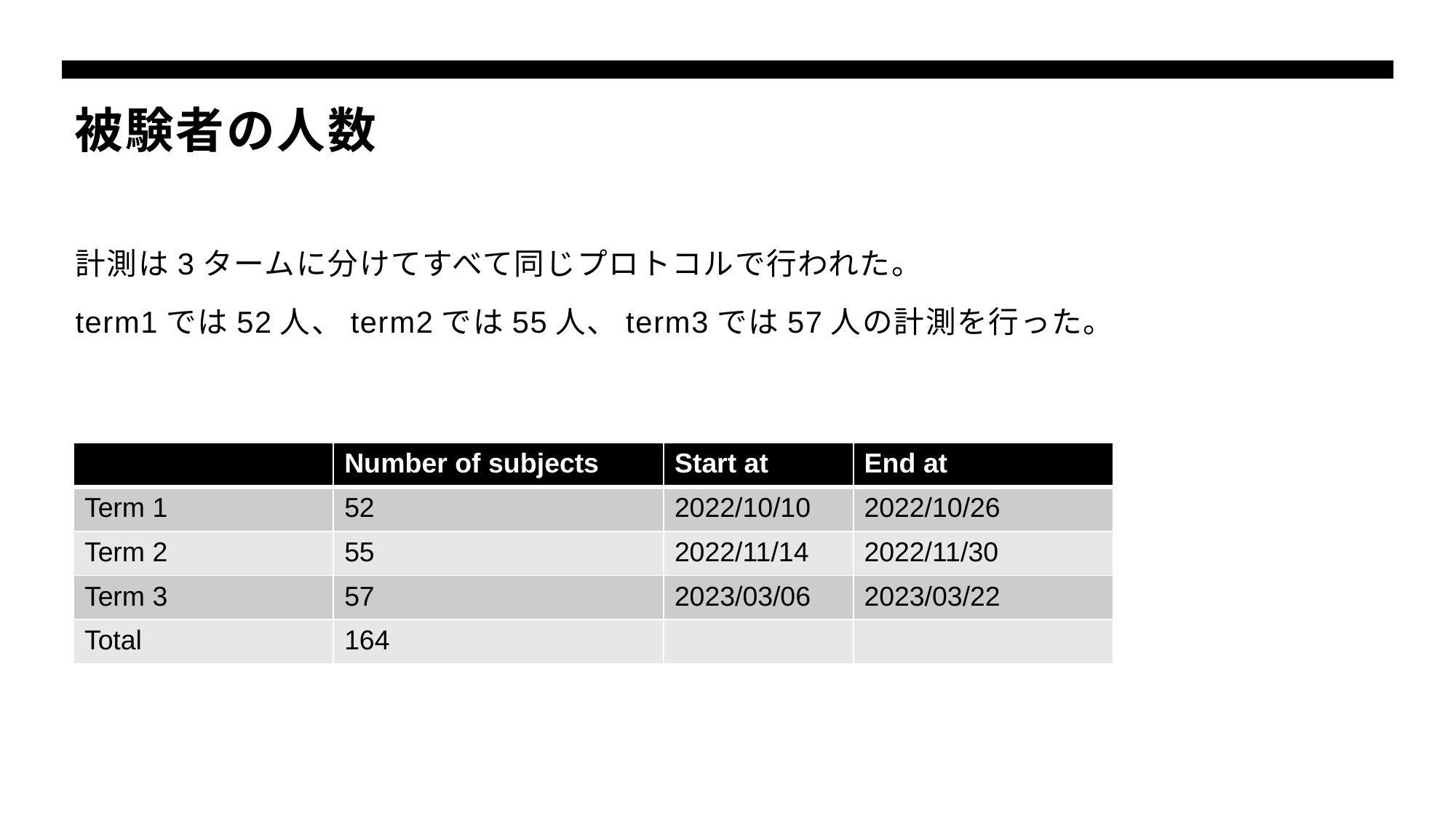

# 被験者の人数
計測は3タームに分けてすべて同じプロトコルで行われた。
term1では52人、term2では55人、term3では57人の計測を行った。
|  | Number of subjects | Start at | End at |
| --- | --- | --- | --- |
| Term 1 | 52 | 2022/10/10 | 2022/10/26 |
| Term 2 | 55 | 2022/11/14 | 2022/11/30 |
| Term 3 | 57 | 2023/03/06 | 2023/03/22 |
| Total | 164 |  |  |